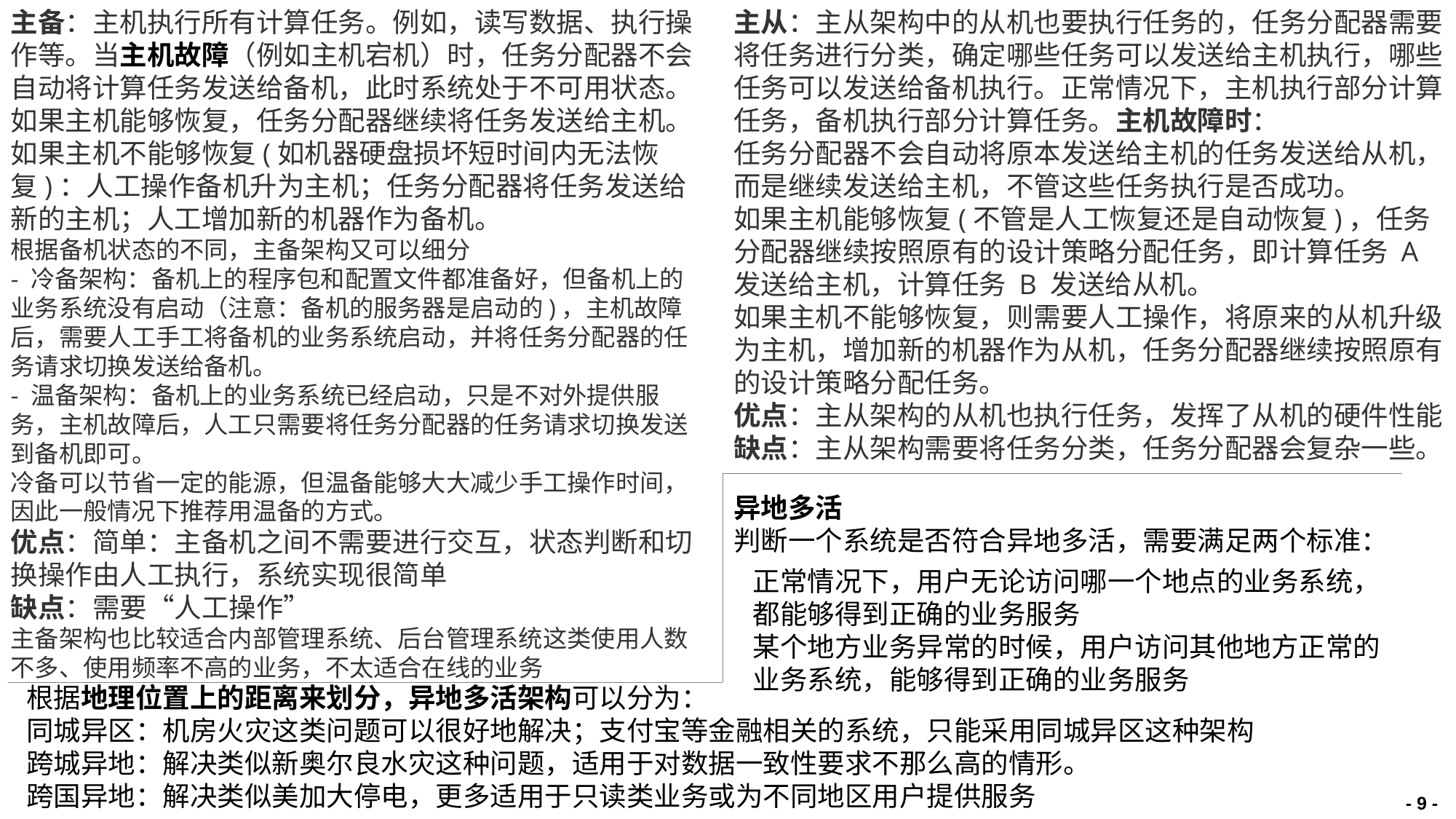

主备：主机执行所有计算任务。例如，读写数据、执行操作等。当主机故障（例如主机宕机）时，任务分配器不会自动将计算任务发送给备机，此时系统处于不可用状态。如果主机能够恢复，任务分配器继续将任务发送给主机。如果主机不能够恢复(如机器硬盘损坏短时间内无法恢复)：人工操作备机升为主机；任务分配器将任务发送给新的主机；人工增加新的机器作为备机。
根据备机状态的不同，主备架构又可以细分
- 冷备架构：备机上的程序包和配置文件都准备好，但备机上的业务系统没有启动（注意：备机的服务器是启动的)，主机故障后，需要人工手工将备机的业务系统启动，并将任务分配器的任务请求切换发送给备机。
- 温备架构：备机上的业务系统已经启动，只是不对外提供服务，主机故障后，人工只需要将任务分配器的任务请求切换发送到备机即可。
冷备可以节省一定的能源，但温备能够大大减少手工操作时间，因此一般情况下推荐用温备的方式。
优点：简单：主备机之间不需要进行交互，状态判断和切换操作由人工执行，系统实现很简单
缺点：需要“人工操作”
主备架构也比较适合内部管理系统、后台管理系统这类使用人数不多、使用频率不高的业务，不太适合在线的业务
主从：主从架构中的从机也要执行任务的，任务分配器需要将任务进行分类，确定哪些任务可以发送给主机执行，哪些任务可以发送给备机执行。正常情况下，主机执行部分计算任务，备机执行部分计算任务。主机故障时：
任务分配器不会自动将原本发送给主机的任务发送给从机，而是继续发送给主机，不管这些任务执行是否成功。
如果主机能够恢复(不管是人工恢复还是自动恢复)，任务分配器继续按照原有的设计策略分配任务，即计算任务 A 发送给主机，计算任务 B 发送给从机。
如果主机不能够恢复，则需要人工操作，将原来的从机升级为主机，增加新的机器作为从机，任务分配器继续按照原有的设计策略分配任务。
优点：主从架构的从机也执行任务，发挥了从机的硬件性能
缺点：主从架构需要将任务分类，任务分配器会复杂一些。
异地多活
判断一个系统是否符合异地多活，需要满足两个标准：
正常情况下，用户无论访问哪一个地点的业务系统，都能够得到正确的业务服务
某个地方业务异常的时候，用户访问其他地方正常的业务系统，能够得到正确的业务服务
根据地理位置上的距离来划分，异地多活架构可以分为：
同城异区：机房火灾这类问题可以很好地解决；支付宝等金融相关的系统，只能采用同城异区这种架构
跨城异地：解决类似新奥尔良水灾这种问题，适用于对数据一致性要求不那么高的情形。
跨国异地：解决类似美加大停电，更多适用于只读类业务或为不同地区用户提供服务